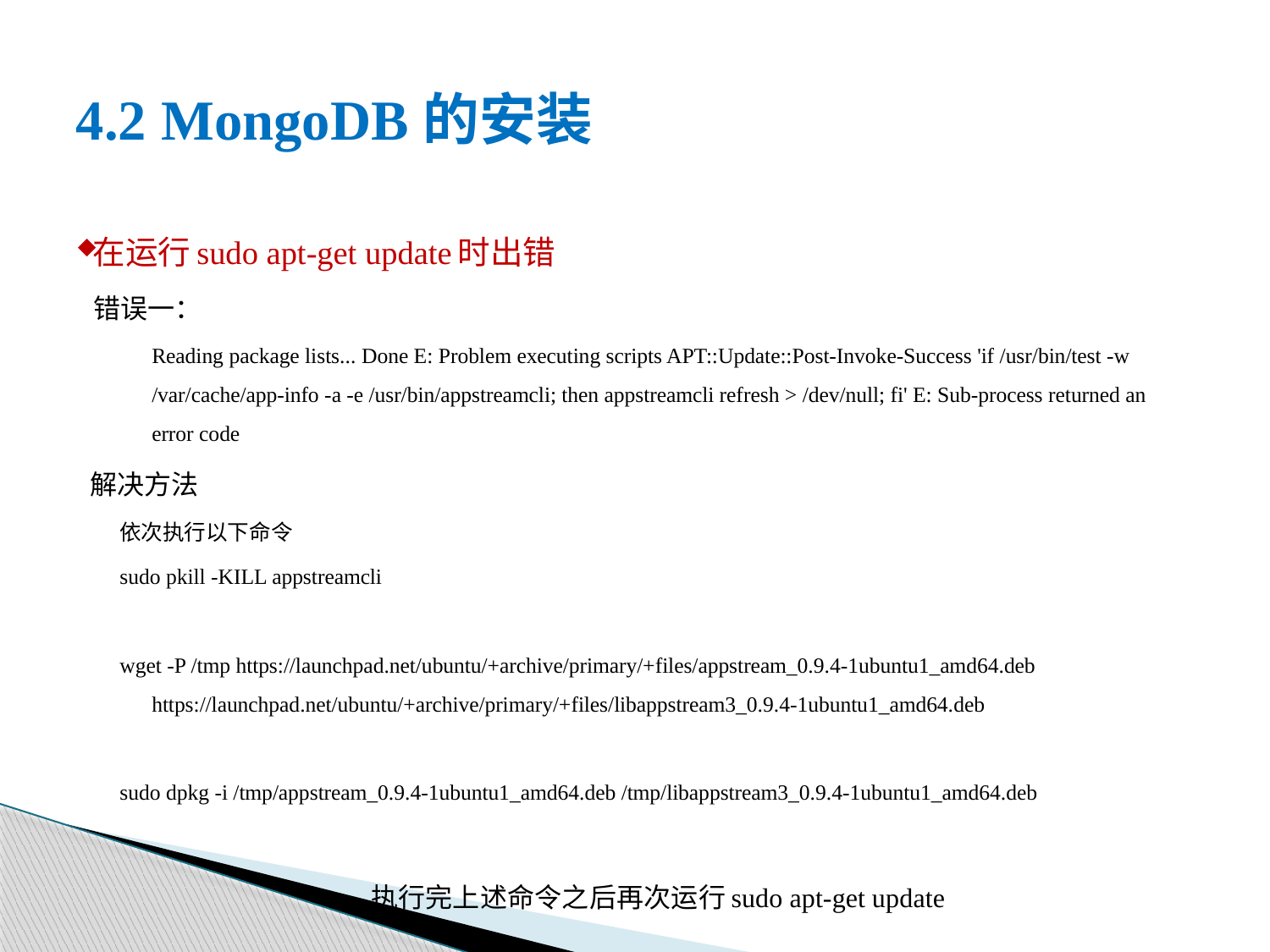

# 4.2 MongoDB的安装
在运行sudo apt-get update时出错
错误一：
Reading package lists... Done E: Problem executing scripts APT::Update::Post-Invoke-Success 'if /usr/bin/test -w /var/cache/app-info -a -e /usr/bin/appstreamcli; then appstreamcli refresh > /dev/null; fi' E: Sub-process returned an error code
解决方法
依次执行以下命令
sudo pkill -KILL appstreamcli

wget -P /tmp https://launchpad.net/ubuntu/+archive/primary/+files/appstream_0.9.4-1ubuntu1_amd64.deb https://launchpad.net/ubuntu/+archive/primary/+files/libappstream3_0.9.4-1ubuntu1_amd64.deb

sudo dpkg -i /tmp/appstream_0.9.4-1ubuntu1_amd64.deb /tmp/libappstream3_0.9.4-1ubuntu1_amd64.deb

                                             执行完上述命令之后再次运行sudo apt-get update